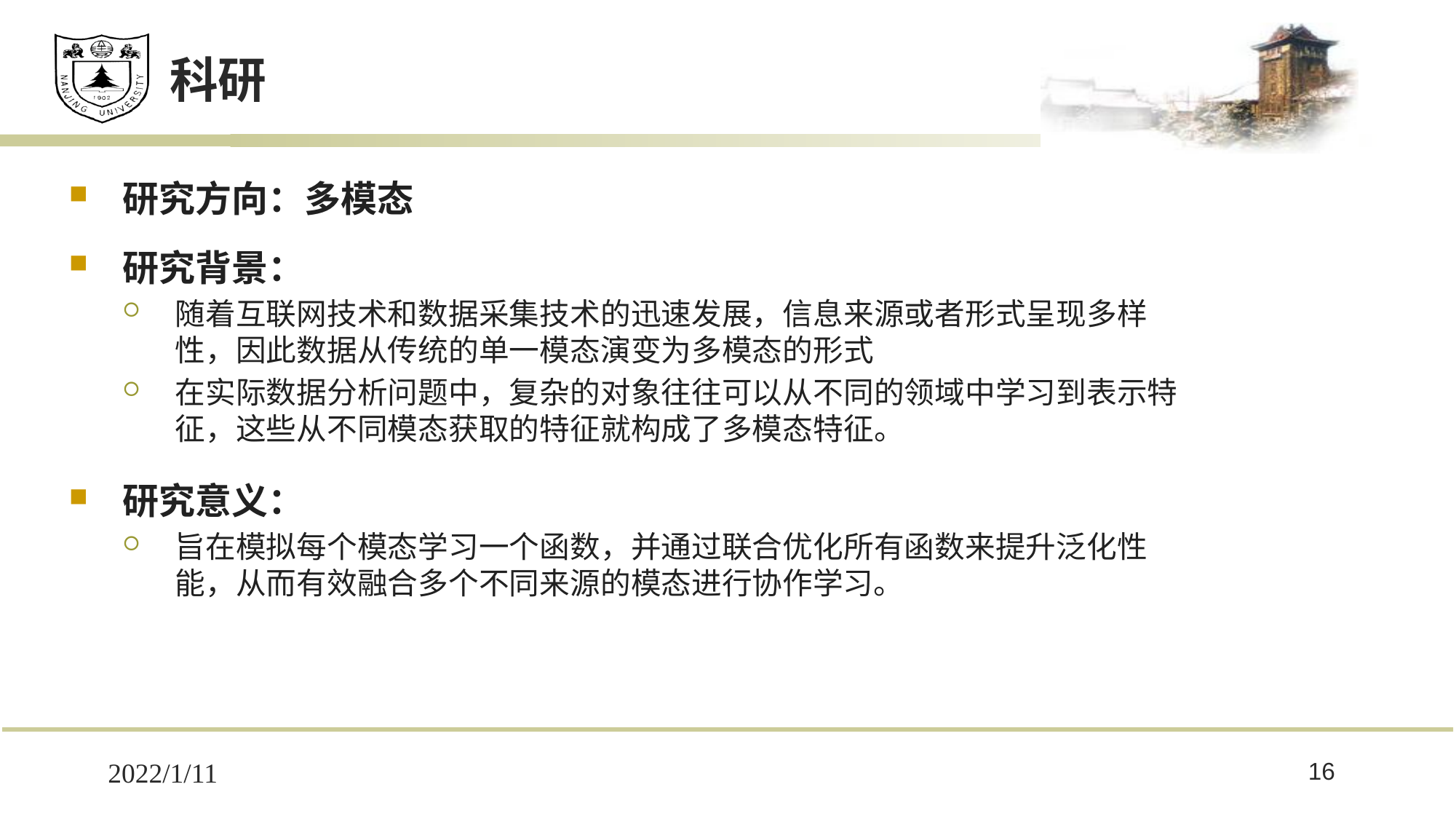

# 科研
研究方向：多模态
研究背景：
随着互联网技术和数据采集技术的迅速发展，信息来源或者形式呈现多样性，因此数据从传统的单一模态演变为多模态的形式
在实际数据分析问题中，复杂的对象往往可以从不同的领域中学习到表示特征，这些从不同模态获取的特征就构成了多模态特征。
研究意义：
旨在模拟每个模态学习一个函数，并通过联合优化所有函数来提升泛化性能，从而有效融合多个不同来源的模态进行协作学习。
2022/1/11
16